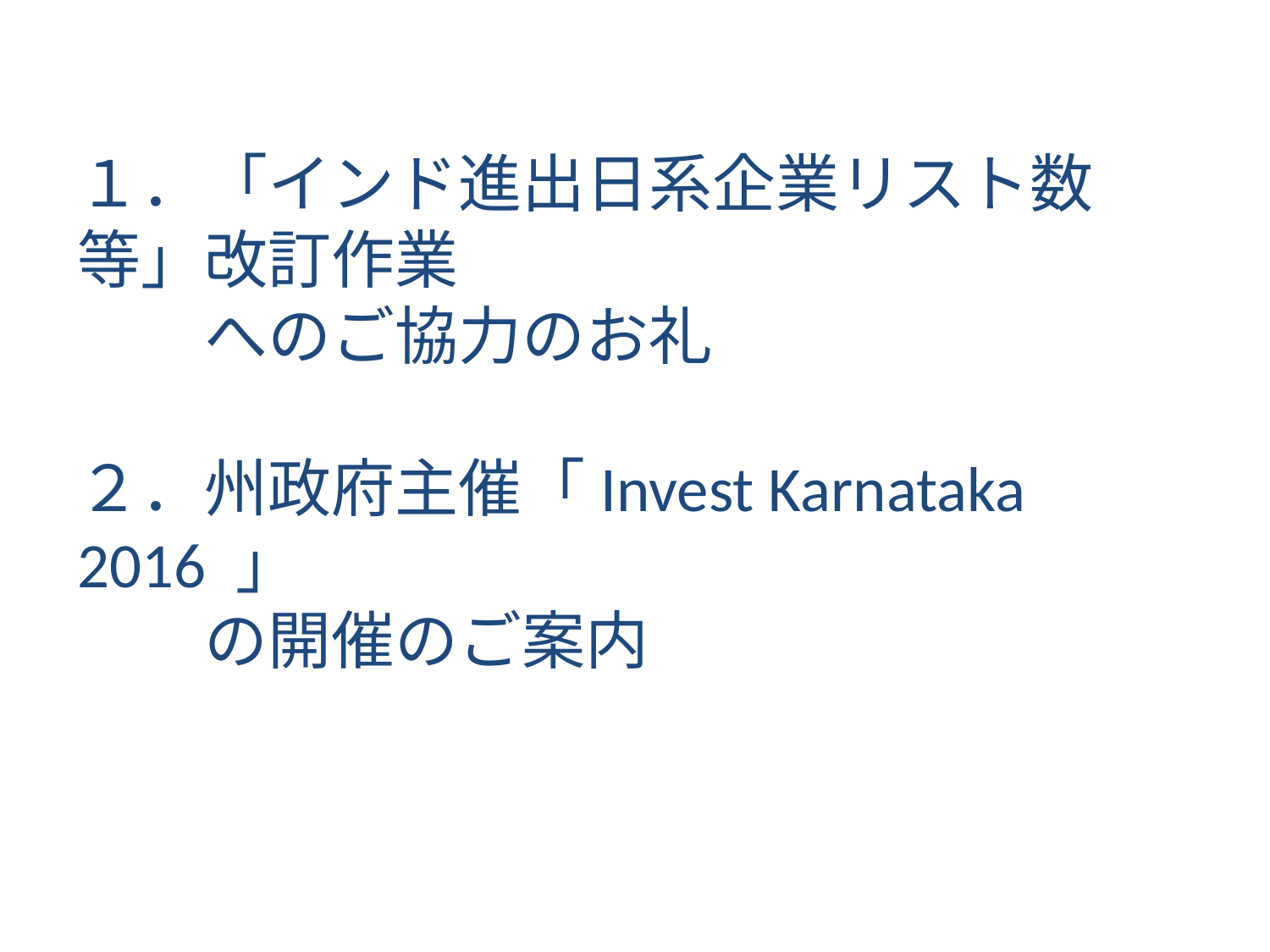

# １．「インド進出日系企業リスト数等」改訂作業 　　へのご協力のお礼 ２．州政府主催「Invest Karnataka 2016 」 　　の開催のご案内